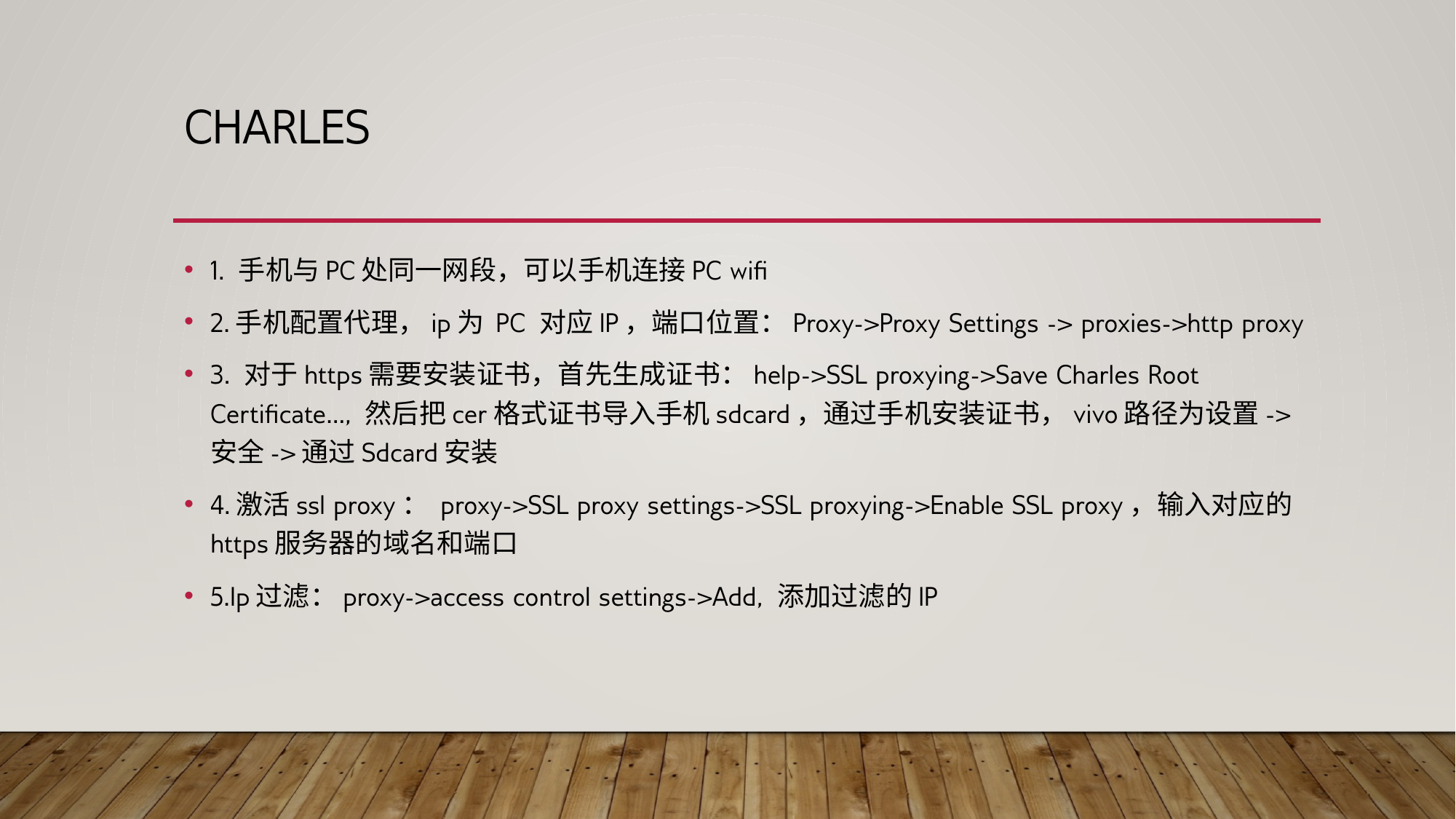

# Charles
1. 手机与PC处同一网段，可以手机连接PC wifi
2.手机配置代理，ip为 PC 对应IP，端口位置：Proxy->Proxy Settings -> proxies->http proxy
3. 对于https需要安装证书，首先生成证书：help->SSL proxying->Save Charles Root Certificate…, 然后把cer格式证书导入手机sdcard，通过手机安装证书，vivo路径为设置->安全->通过Sdcard安装
4.激活ssl proxy： proxy->SSL proxy settings->SSL proxying->Enable SSL proxy，输入对应的https服务器的域名和端口
5.Ip过滤：proxy->access control settings->Add, 添加过滤的IP